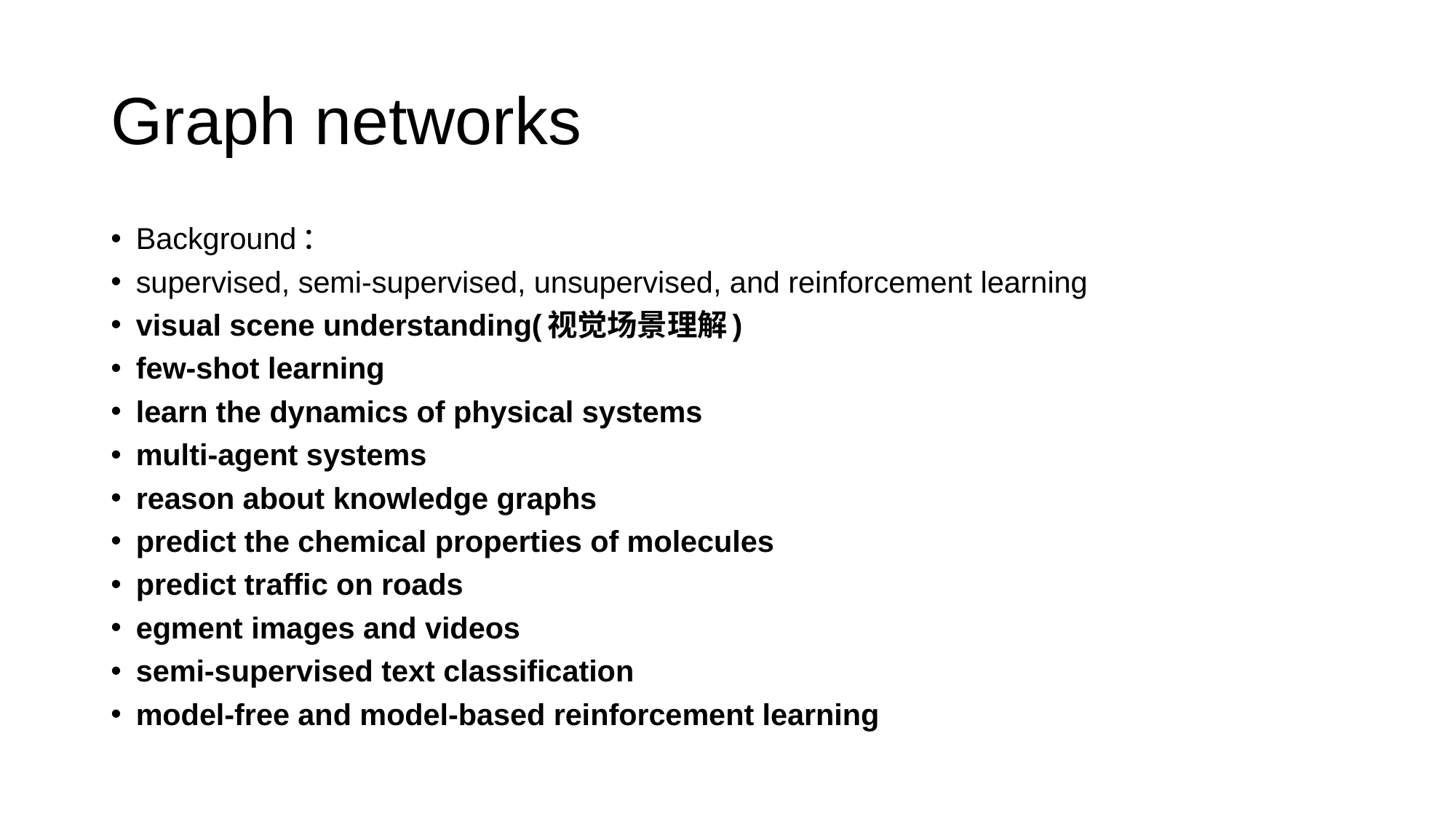

# Graph networks
Background：
supervised, semi-supervised, unsupervised, and reinforcement learning
visual scene understanding(视觉场景理解)
few-shot learning
learn the dynamics of physical systems
multi-agent systems
reason about knowledge graphs
predict the chemical properties of molecules
predict traffic on roads
egment images and videos
semi-supervised text classification
model-free and model-based reinforcement learning